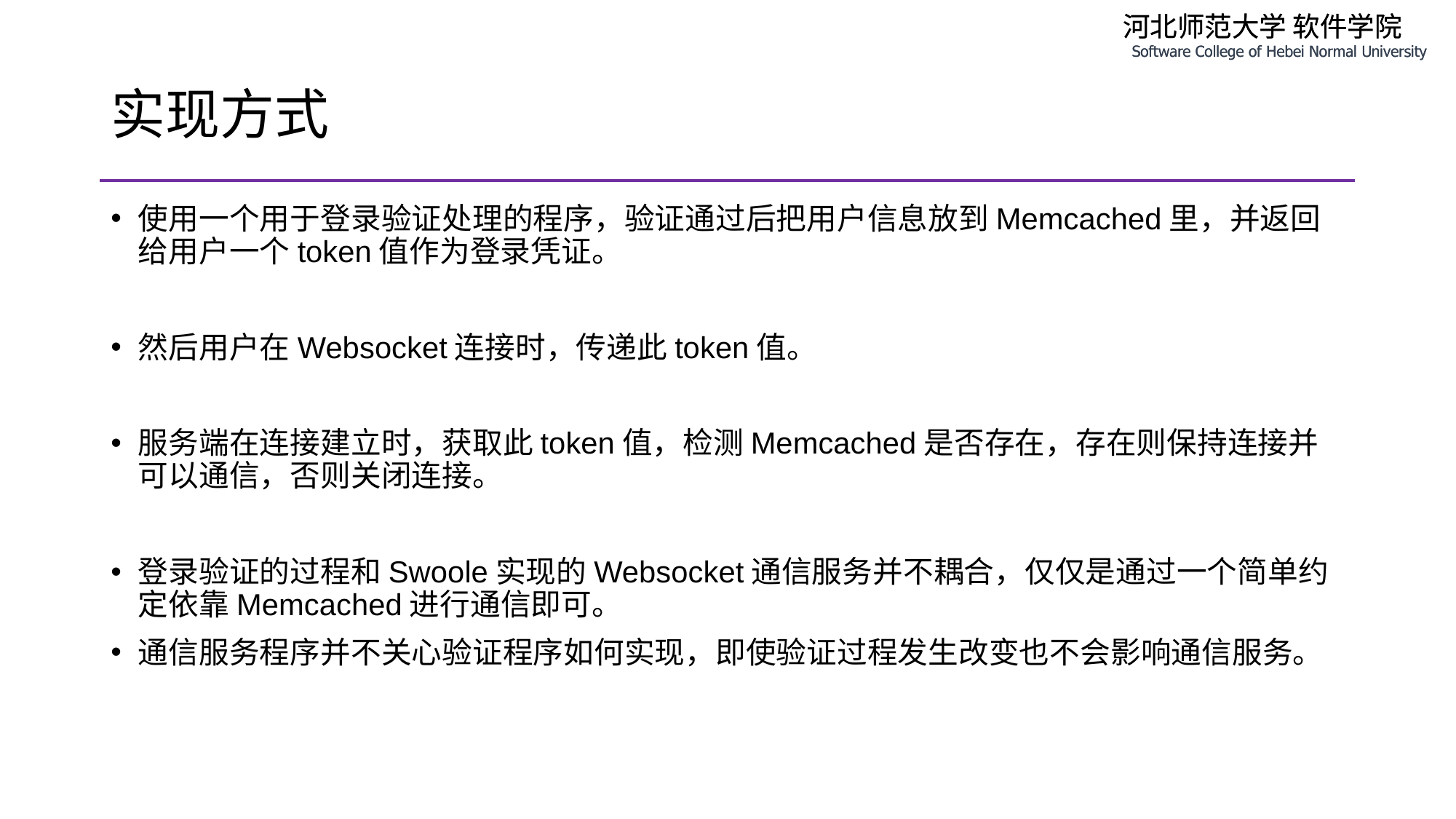

# 实现方式
使用一个用于登录验证处理的程序，验证通过后把用户信息放到Memcached里，并返回给用户一个token值作为登录凭证。

然后用户在Websocket连接时，传递此token值。

服务端在连接建立时，获取此token值，检测Memcached是否存在，存在则保持连接并可以通信，否则关闭连接。

登录验证的过程和Swoole实现的Websocket通信服务并不耦合，仅仅是通过一个简单约定依靠Memcached进行通信即可。
通信服务程序并不关心验证程序如何实现，即使验证过程发生改变也不会影响通信服务。